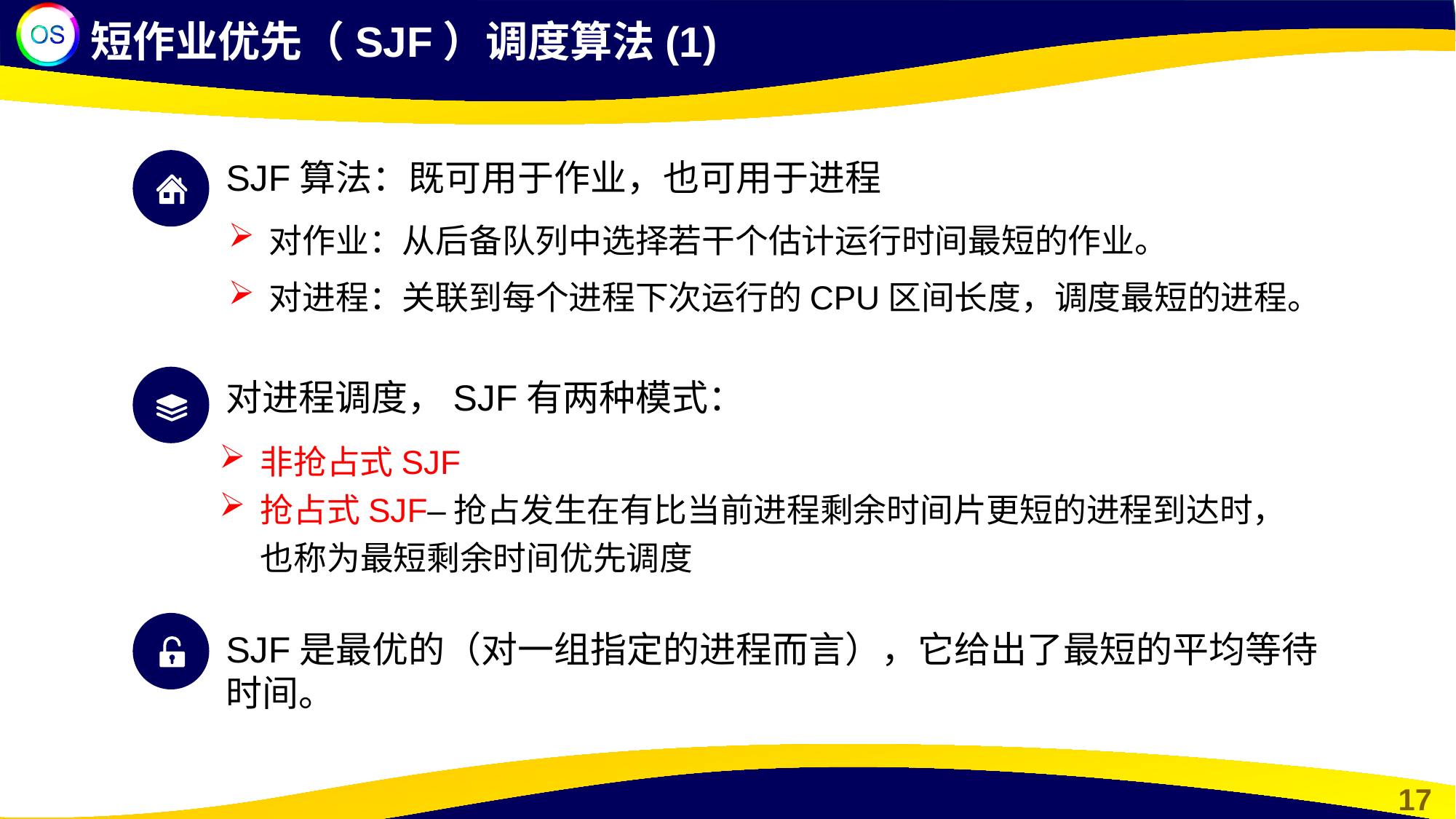

短作业优先（SJF）调度算法(1)

SJF算法：既可用于作业，也可用于进程

对作业：从后备队列中选择若干个估计运行时间最短的作业。
对进程：关联到每个进程下次运行的CPU区间长度，调度最短的进程。

对进程调度，SJF有两种模式：

非抢占式SJF
抢占式SJF–抢占发生在有比当前进程剩余时间片更短的进程到达时，也称为最短剩余时间优先调度

SJF是最优的（对一组指定的进程而言），它给出了最短的平均等待时间。